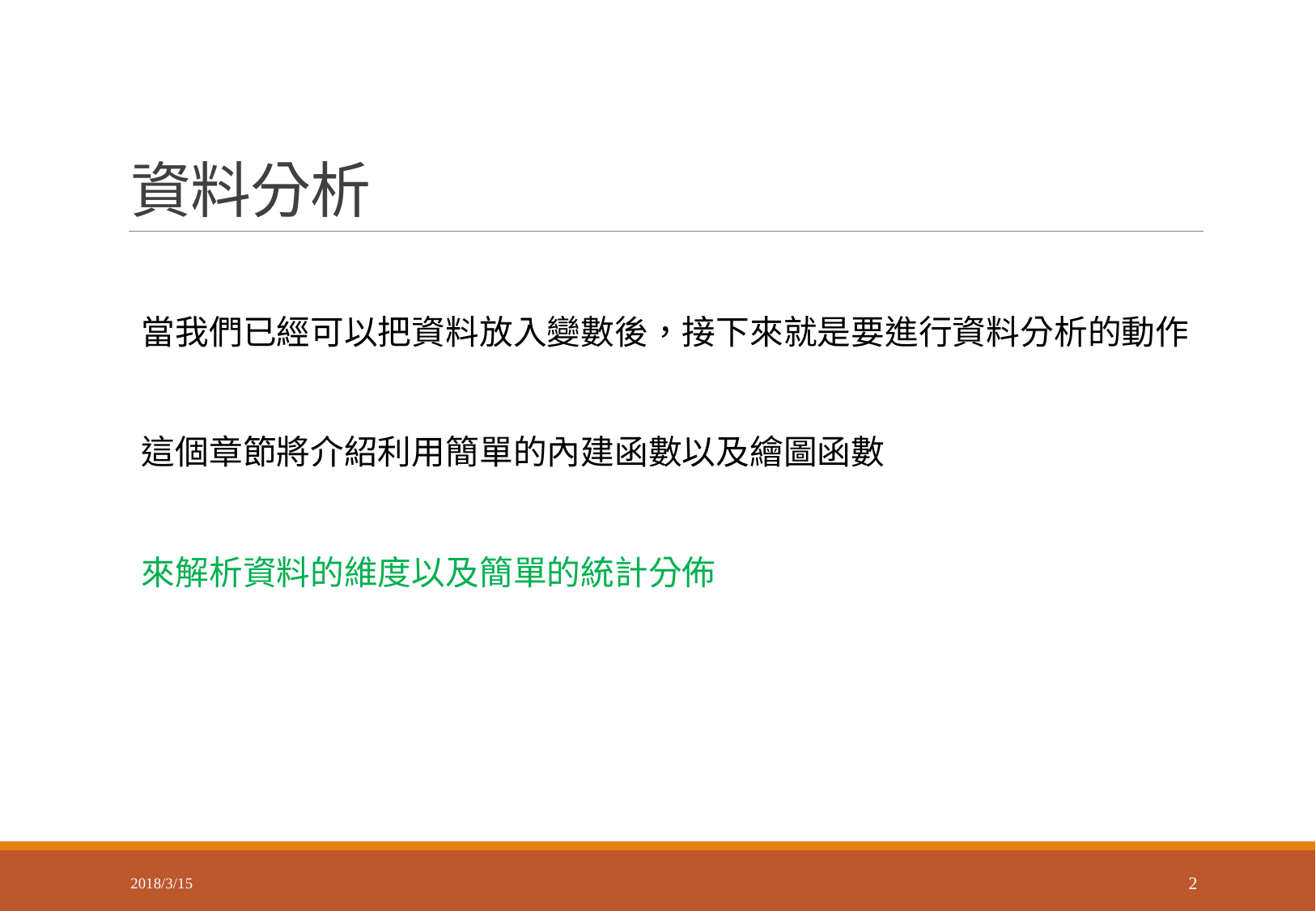

# 資料分析

  當我們已經可以把資料放入變數後，接下來就是要進行資料分析的動作

  這個章節將介紹利用簡單的內建函數以及繪圖函數

  來解析資料的維度以及簡單的統計分佈

2018/3/15
2